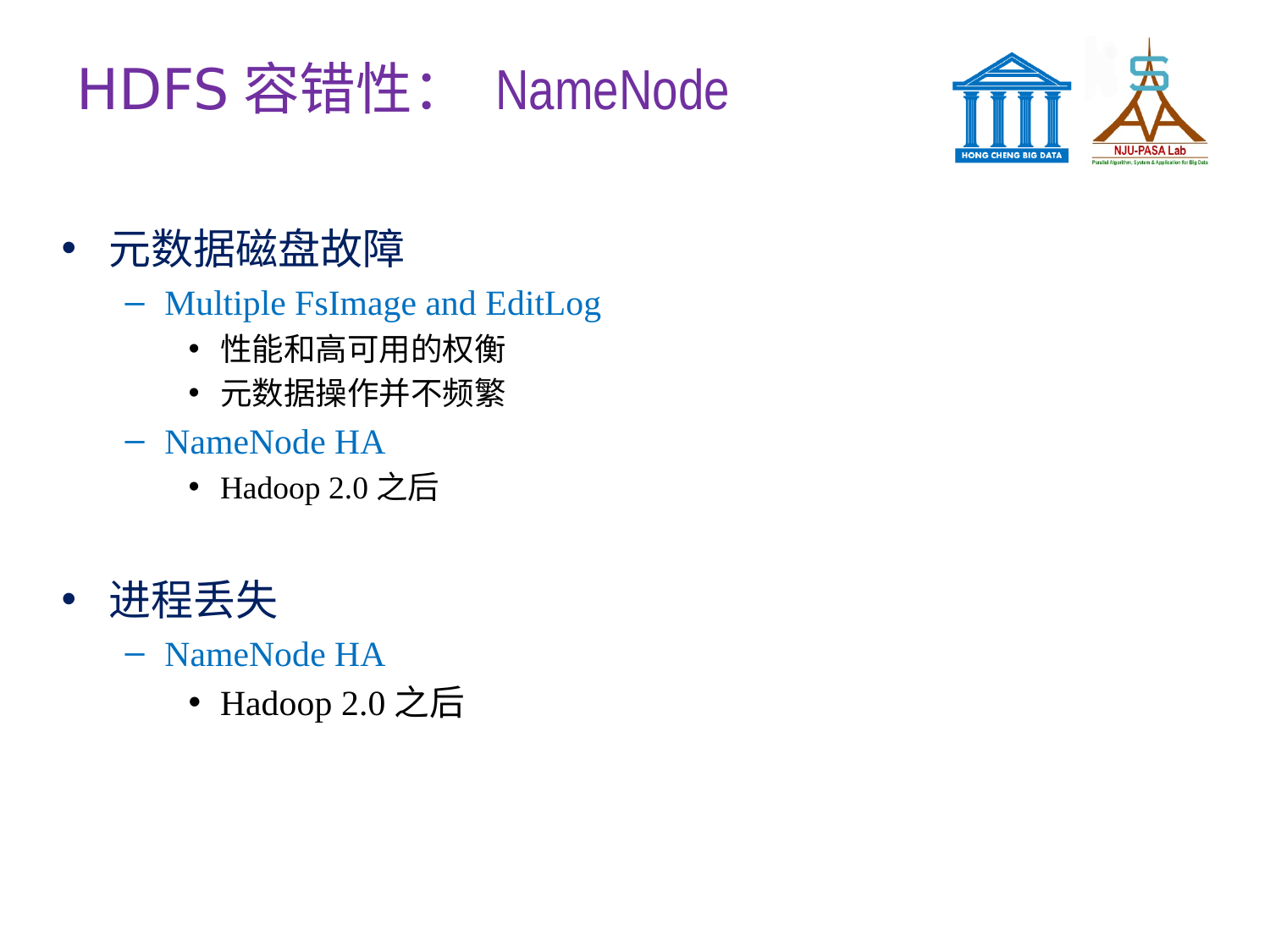

# HDFS容错性： NameNode
元数据磁盘故障
Multiple FsImage and EditLog
性能和高可用的权衡
元数据操作并不频繁
NameNode HA
Hadoop 2.0之后

进程丢失
NameNode HA
Hadoop 2.0之后